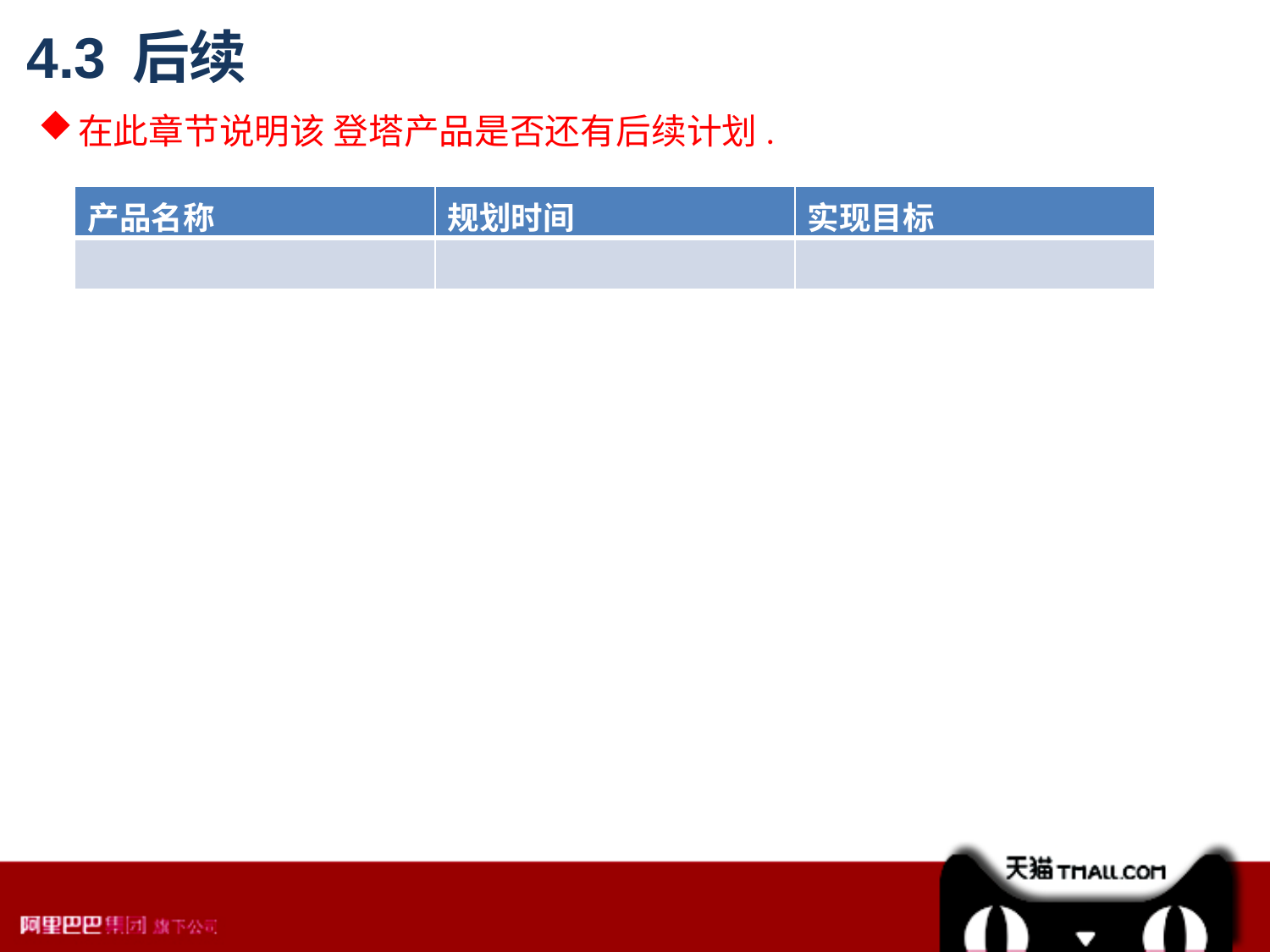

4.3 后续
在此章节说明该 登塔产品是否还有后续计划.
| 产品名称 | 规划时间 | 实现目标 |
| --- | --- | --- |
|  |  |  |